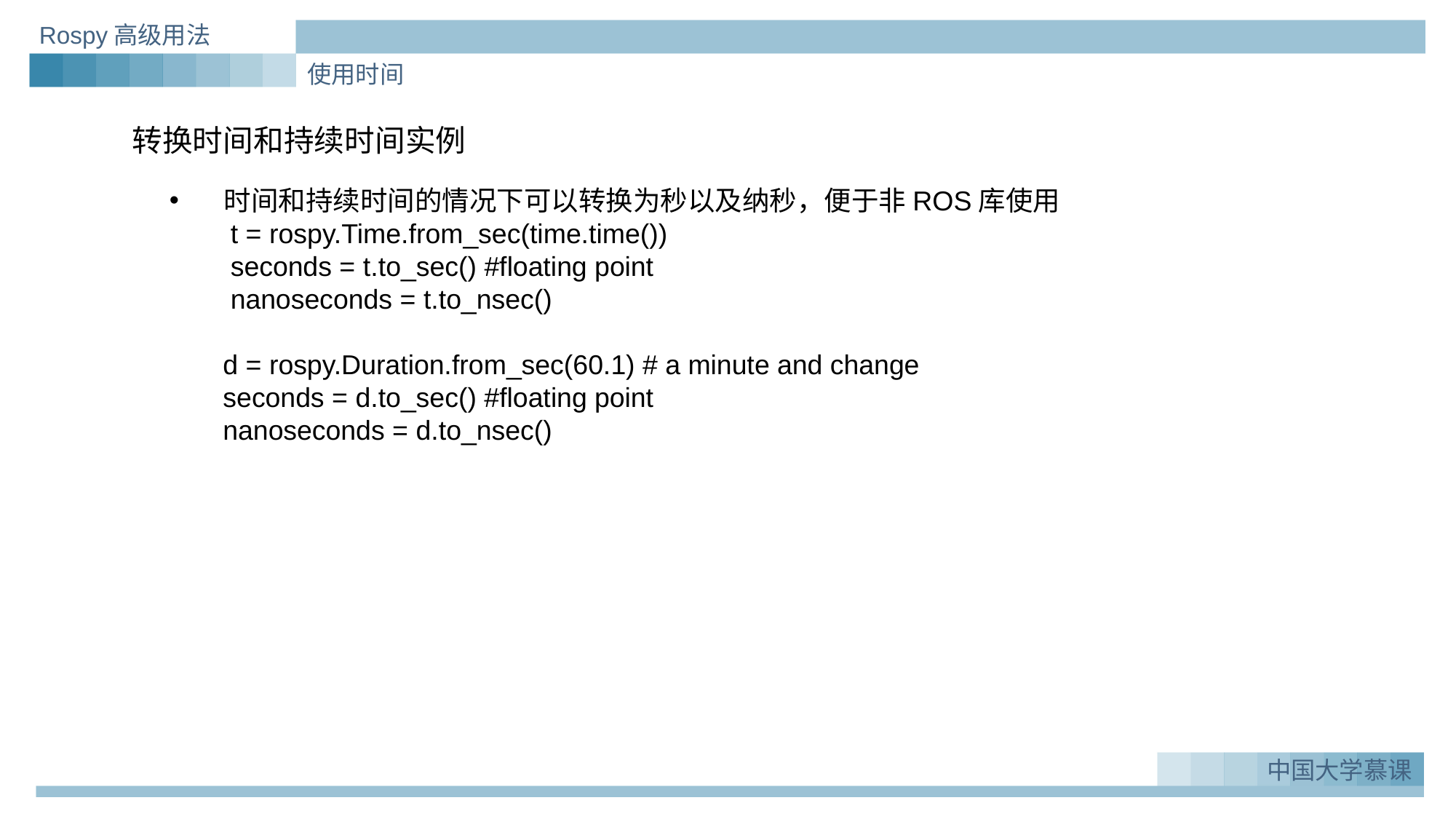

Rospy高级用法
使用时间
转换时间和持续时间实例
时间和持续时间的情况下可以转换为秒以及纳秒，便于非ROS库使用
        t = rospy.Time.from_sec(time.time())
        seconds = t.to_sec() #floating point
        nanoseconds = t.to_nsec()

       d = rospy.Duration.from_sec(60.1) # a minute and change
       seconds = d.to_sec() #floating point
       nanoseconds = d.to_nsec()

中国大学慕课